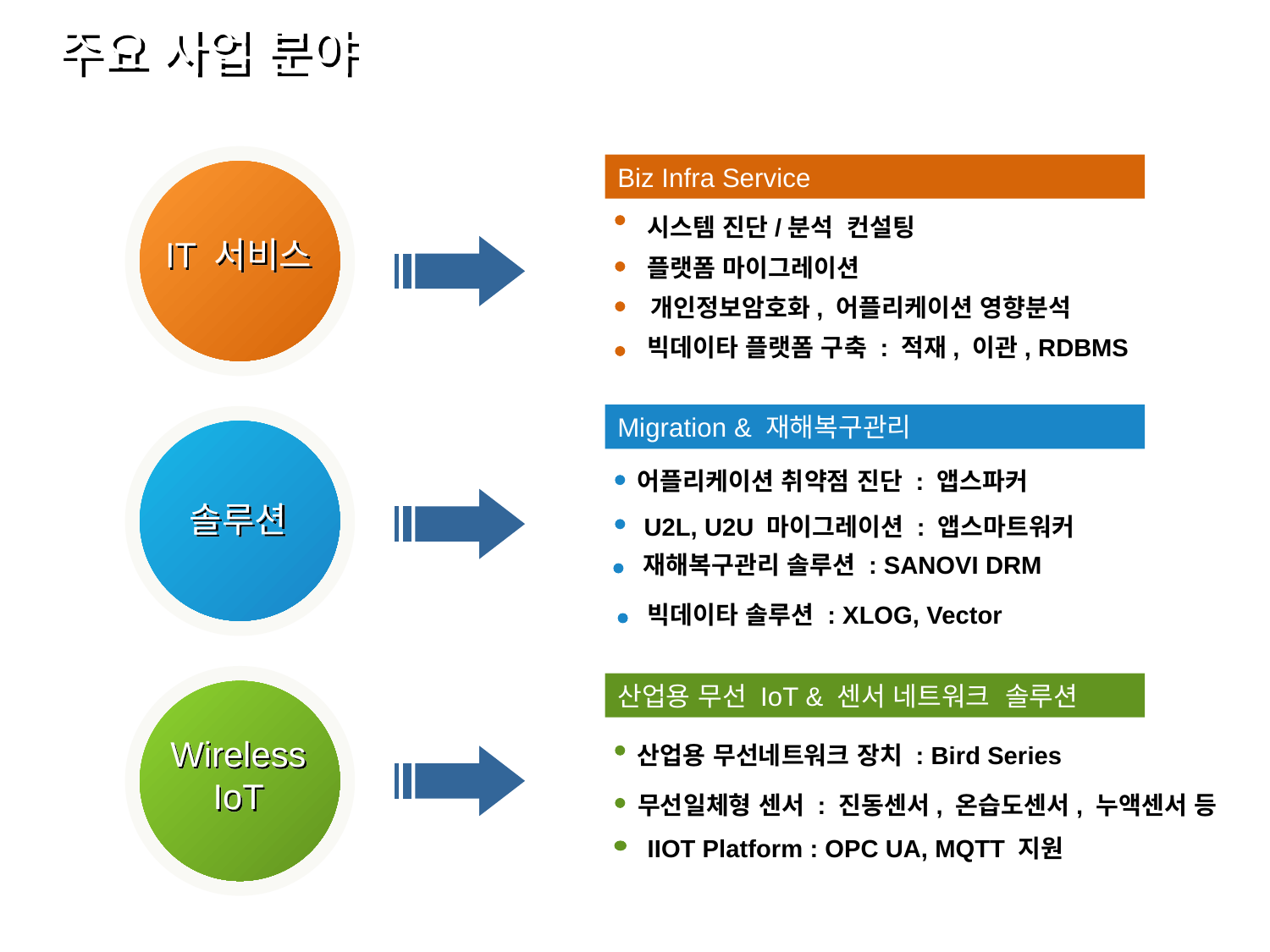

주요 사업 분야

Biz Infra Service

시스템 진단/분석  컨설팅

IT 서비스

플랫폼 마이그레이션

 개인정보암호화, 어플리케이션 영향분석

빅데이타 플랫폼 구축 : 적재, 이관, RDBMS

Migration & 재해복구관리

어플리케이션 취약점 진단 : 앱스파커

솔루션
U2L, U2U 마이그레이션 : 앱스마트워커

재해복구관리 솔루션 : SANOVI DRM

빅데이타 솔루션 : XLOG, Vector

산업용 무선 IoT & 센서 네트워크  솔루션

Wireless
IoT
산업용 무선네트워크 장치 : Bird Series

무선일체형 센서 : 진동센서, 온습도센서, 누액센서 등

IIOT Platform : OPC UA, MQTT 지원